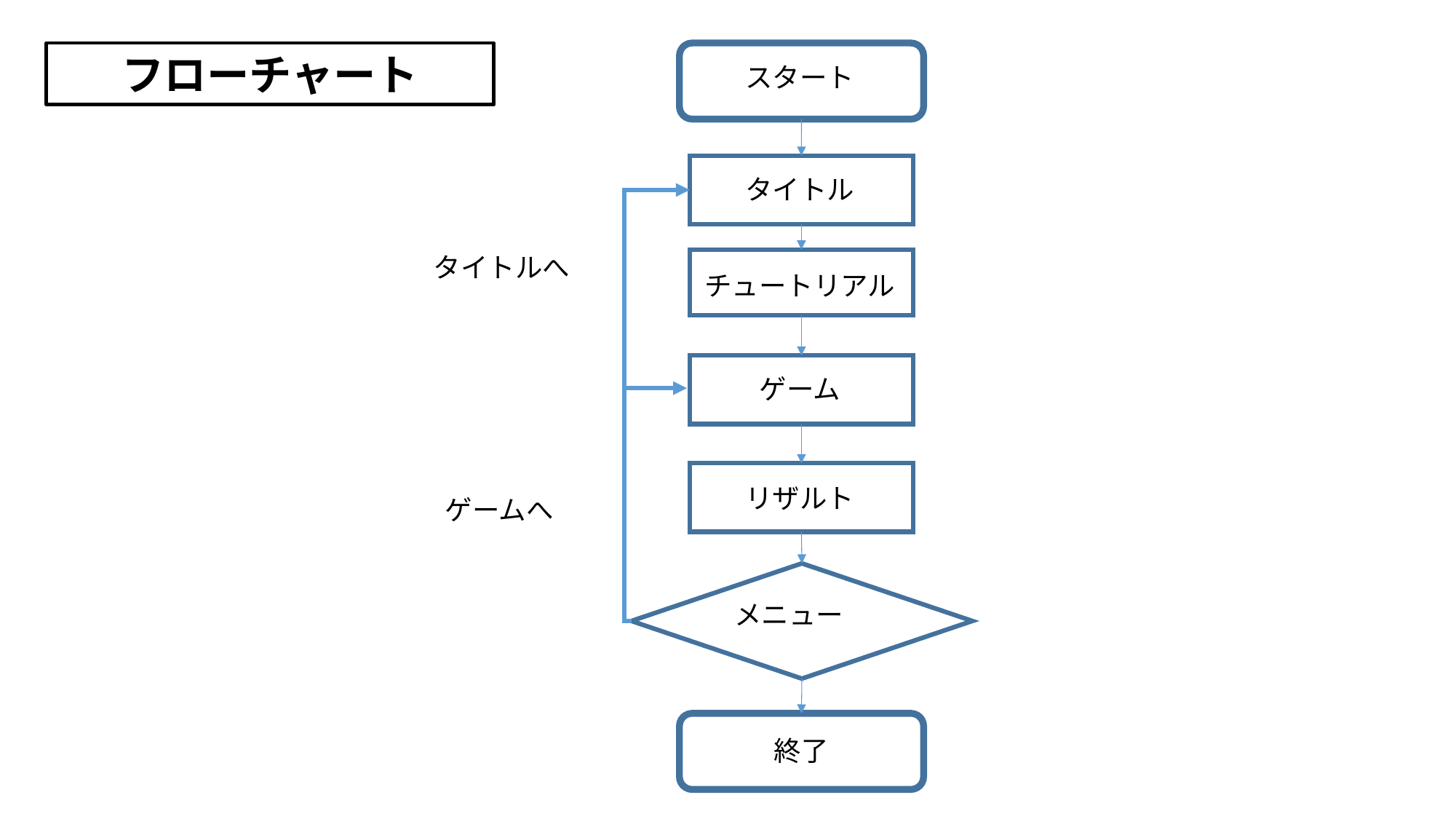

フローチャート

スタート

タイトル
タイトルへ

チュートリアル

ゲーム

リザルト
ゲームへ

メニュー

終了